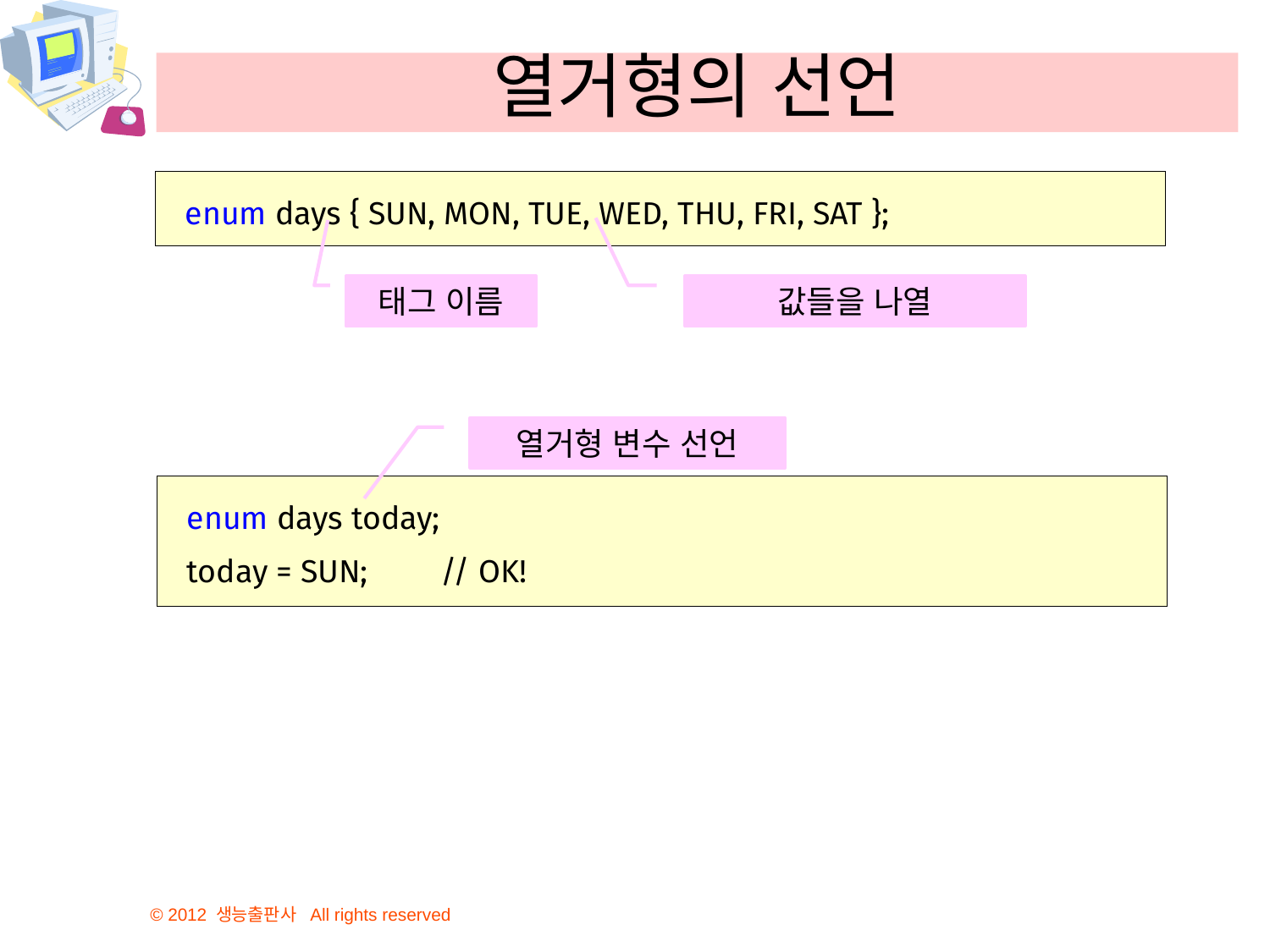

# 열거형의 선언
enum days { SUN, MON, TUE, WED, THU, FRI, SAT };
태그 이름
값들을 나열
열거형 변수 선언

enum days today;
today = SUN;	// OK!